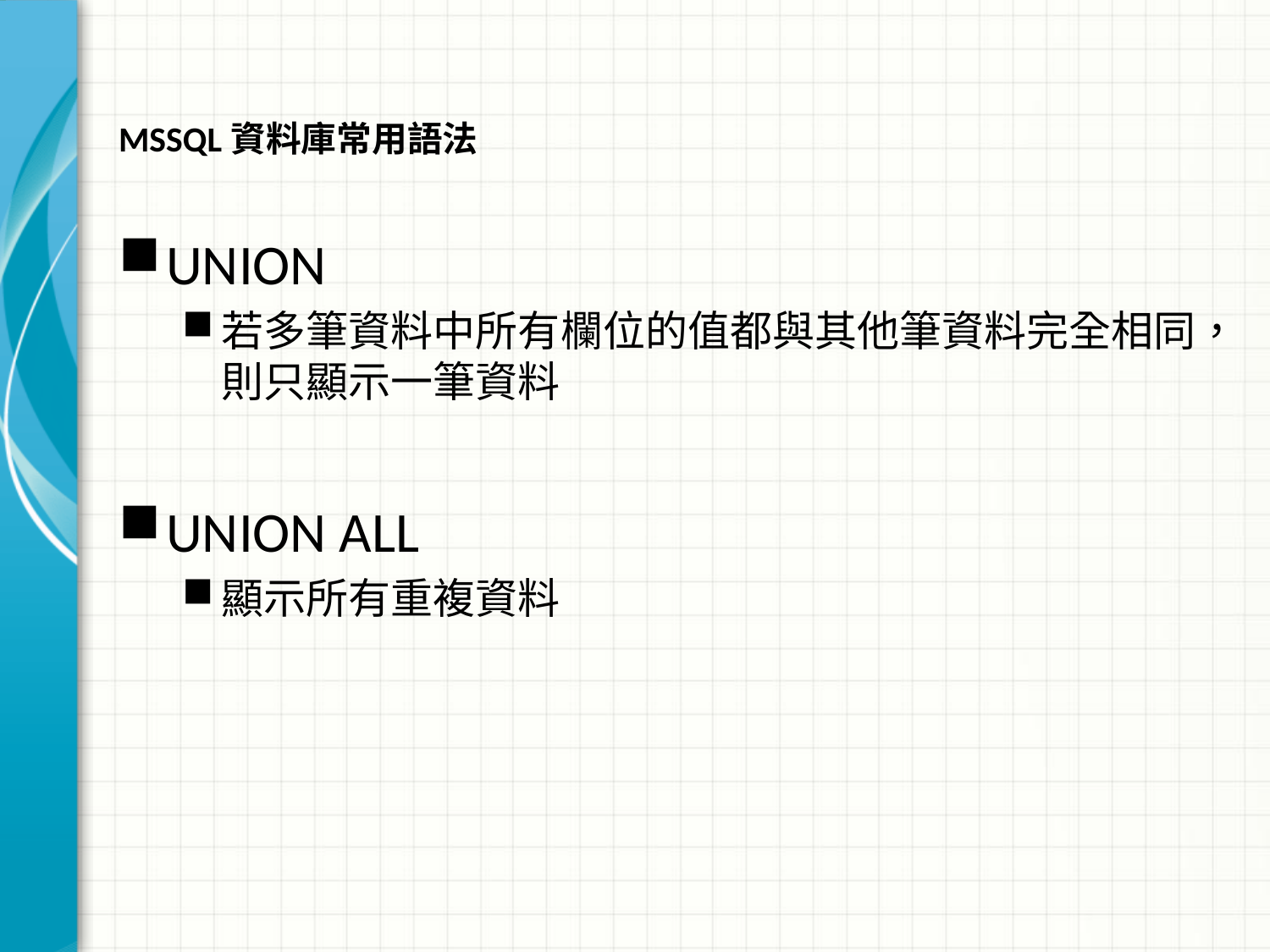

# MSSQL資料庫常用語法
UNION
若多筆資料中所有欄位的值都與其他筆資料完全相同，則只顯示一筆資料

UNION ALL
顯示所有重複資料